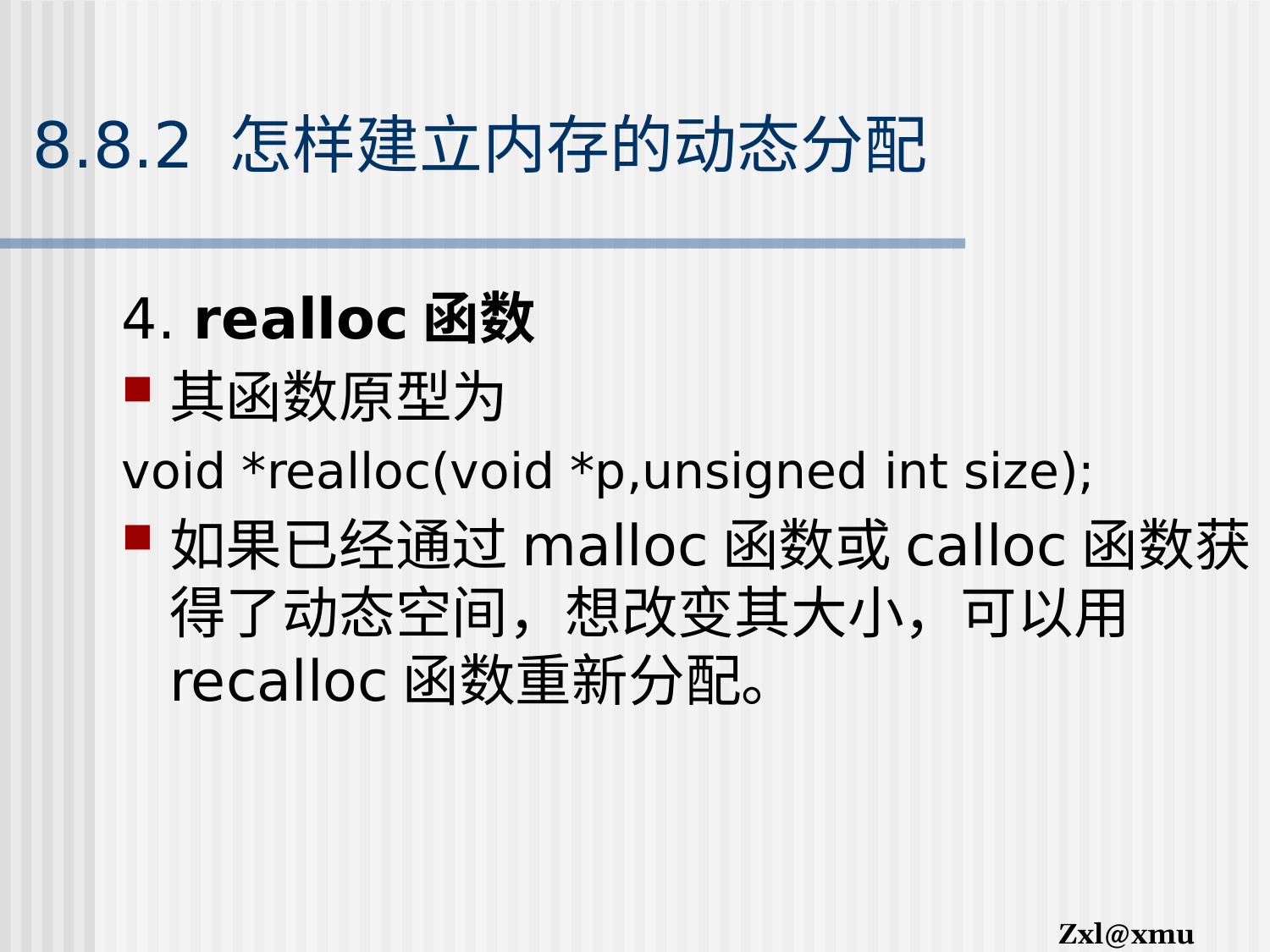

# 8.8.2 怎样建立内存的动态分配
4. realloc函数
其函数原型为
void *realloc(void *p,unsigned int size);
如果已经通过malloc函数或calloc函数获得了动态空间，想改变其大小，可以用recalloc函数重新分配。